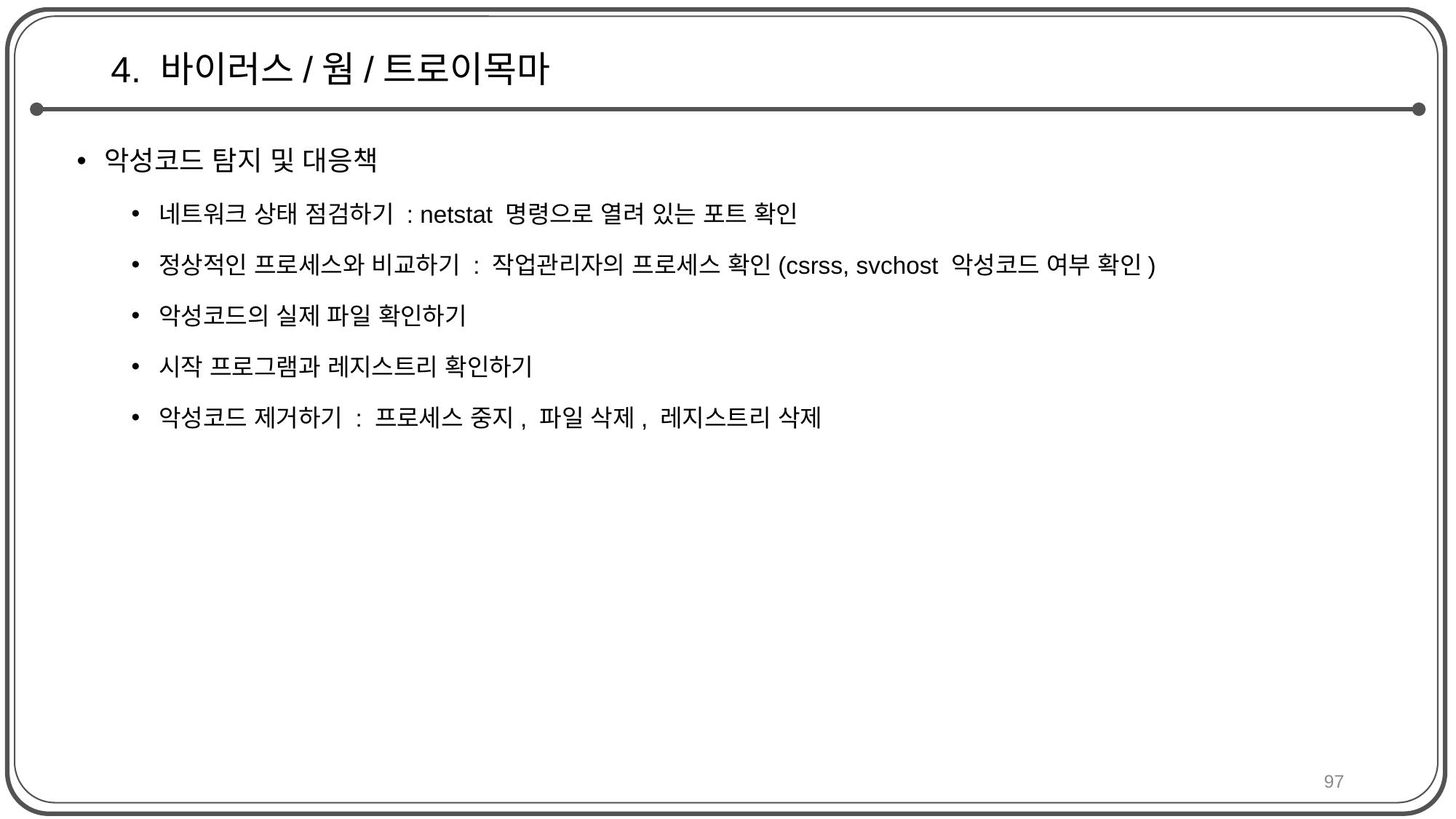

# 4. 바이러스/웜/트로이목마
악성코드 탐지 및 대응책
네트워크 상태 점검하기 : netstat 명령으로 열려 있는 포트 확인
정상적인 프로세스와 비교하기 : 작업관리자의 프로세스 확인(csrss, svchost 악성코드 여부 확인)
악성코드의 실제 파일 확인하기
시작 프로그램과 레지스트리 확인하기
악성코드 제거하기 : 프로세스 중지, 파일 삭제, 레지스트리 삭제
97